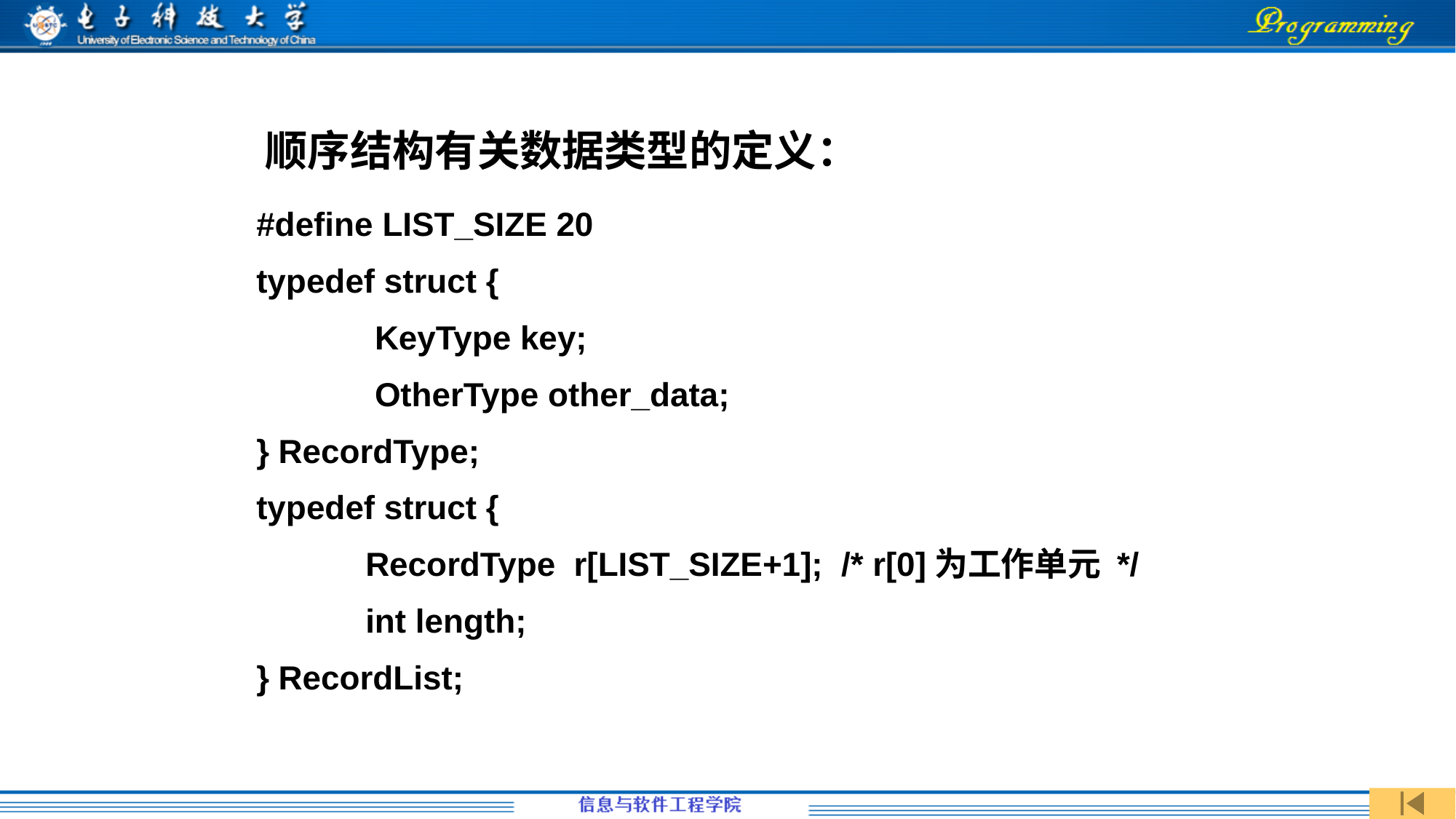

顺序结构有关数据类型的定义：
#define LIST_SIZE 20
typedef struct {
	 KeyType key;
	 OtherType other_data;
} RecordType;
typedef struct {
	RecordType  r[LIST_SIZE+1];  /* r[0]为工作单元 */
	int length;
} RecordList;